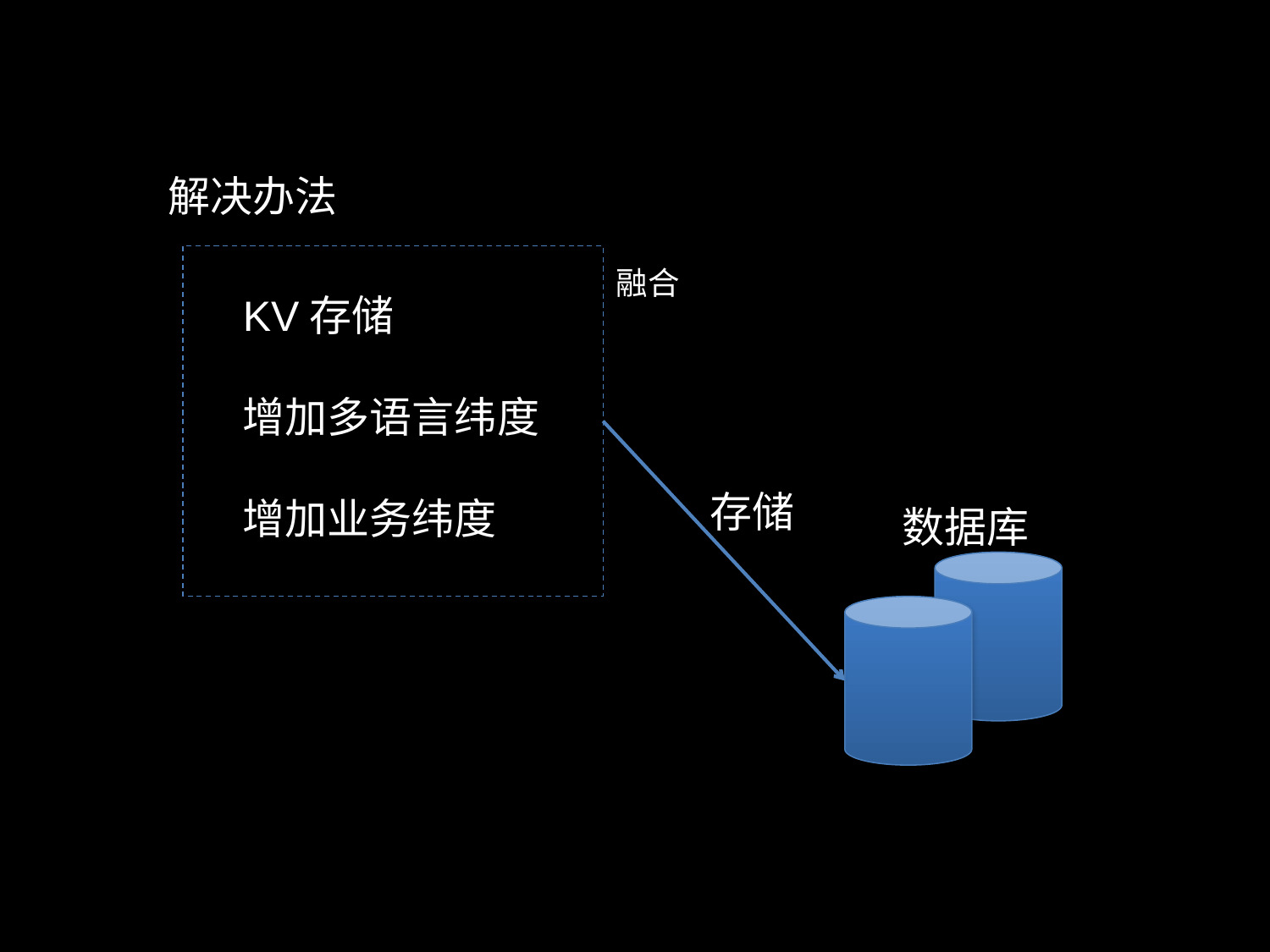

解决办法

融合
KV存储

增加多语言纬度

增加业务纬度
存储
数据库